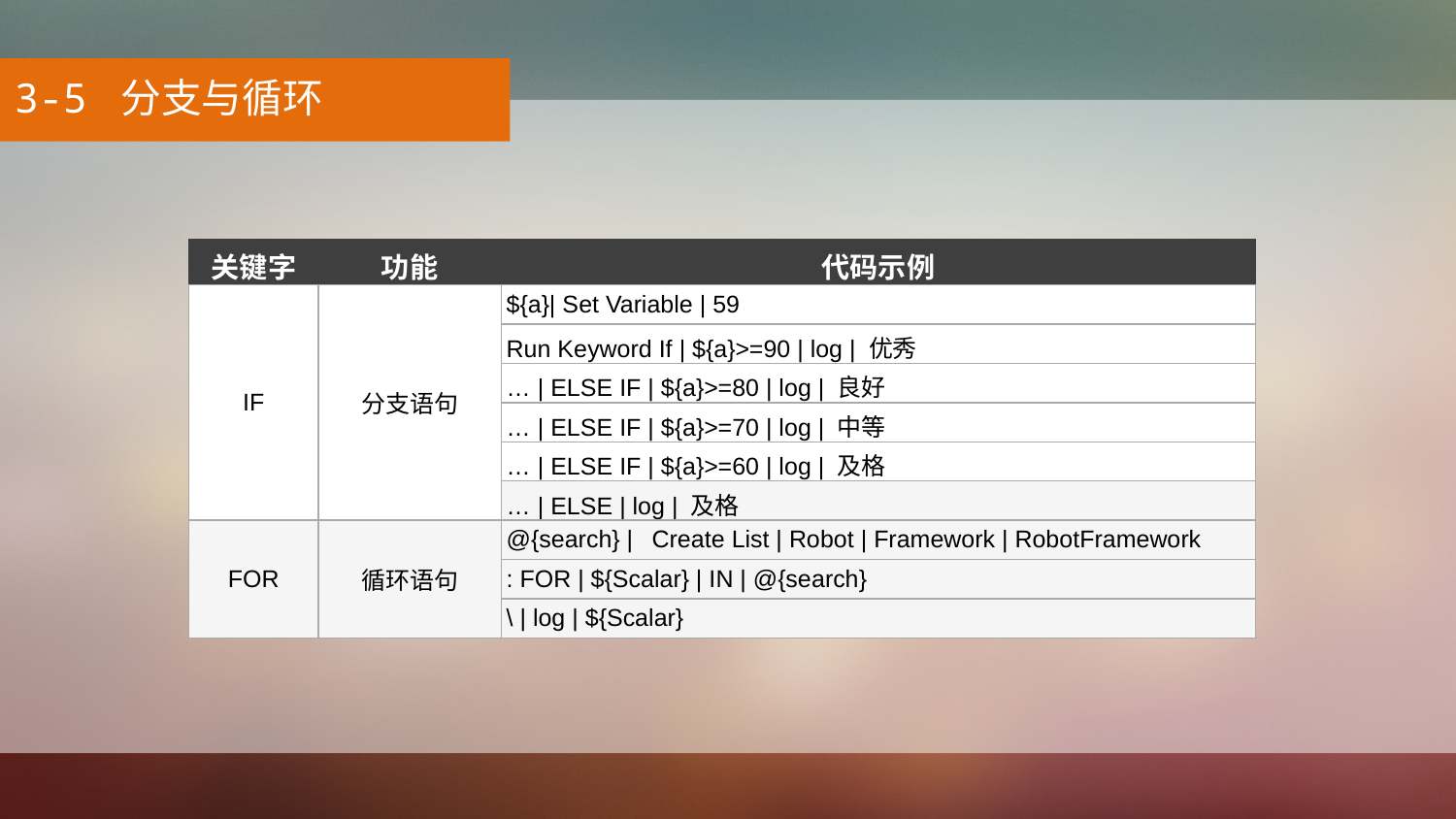

3-5 分支与循环
| 关键字 | 功能 | 代码示例 |
| --- | --- | --- |
| IF | 分支语句 | ${a}| Set Variable | 59 |
|  |  | Run Keyword If | ${a}>=90 | log | 优秀 |
|  |  | … | ELSE IF | ${a}>=80 | log | 良好 |
|  |  | … | ELSE IF | ${a}>=70 | log | 中等 |
|  |  | … | ELSE IF | ${a}>=60 | log | 及格 |
|  |  | … | ELSE | log | 及格 |
| FOR | 循环语句 | @{search} | Create List | Robot | Framework | RobotFramework |
|  |  | : FOR | ${Scalar} | IN | @{search} |
|  |  | \ | log | ${Scalar} |